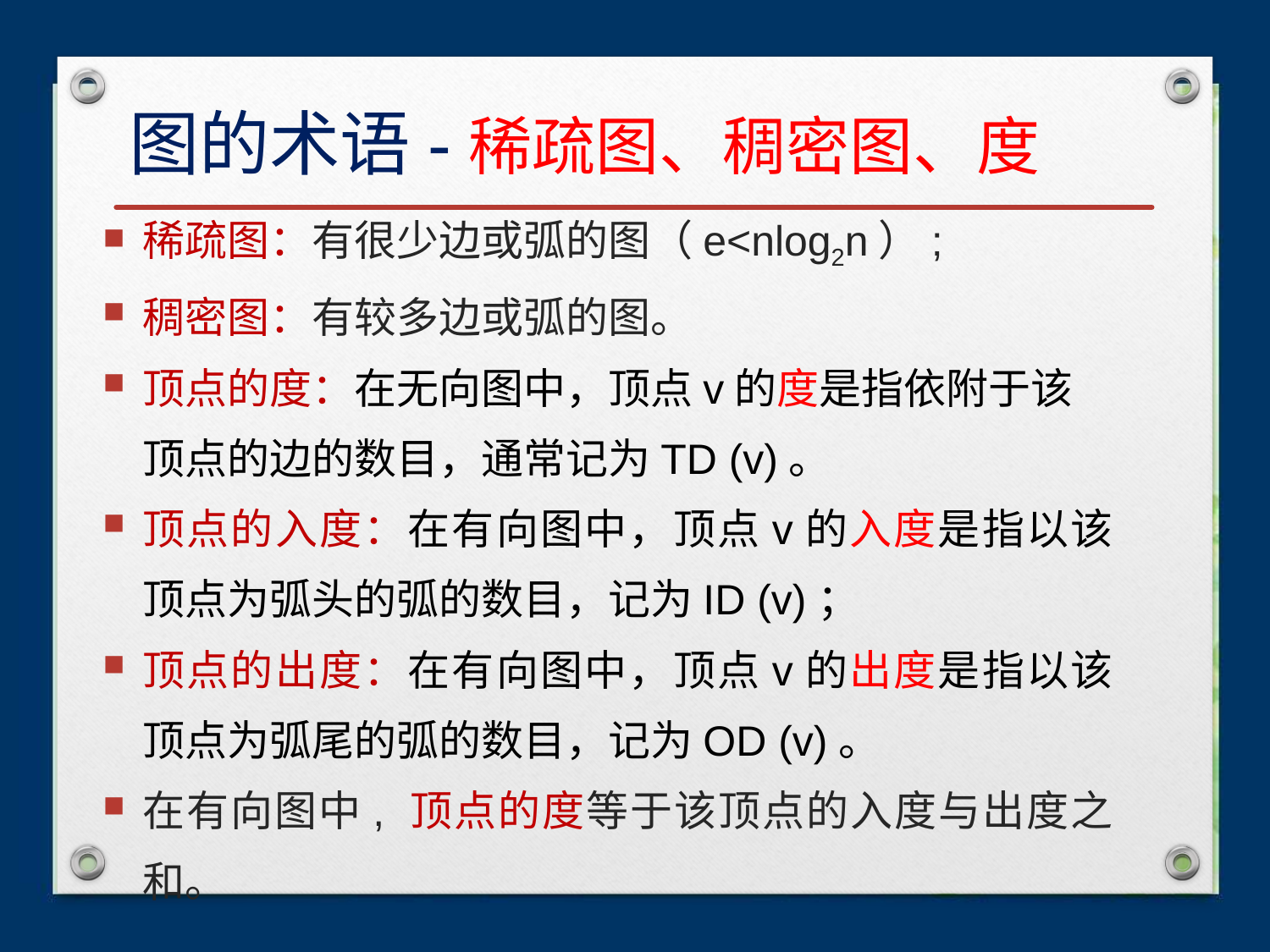

# 图的术语-稀疏图、稠密图、度
稀疏图：有很少边或弧的图（e<nlog2n）;
稠密图：有较多边或弧的图。
顶点的度：在无向图中，顶点v的度是指依附于该顶点的边的数目，通常记为TD (v)。
顶点的入度：在有向图中，顶点v的入度是指以该顶点为弧头的弧的数目，记为ID (v)；
顶点的出度：在有向图中，顶点v的出度是指以该顶点为弧尾的弧的数目，记为OD (v)。
在有向图中, 顶点的度等于该顶点的入度与出度之和。